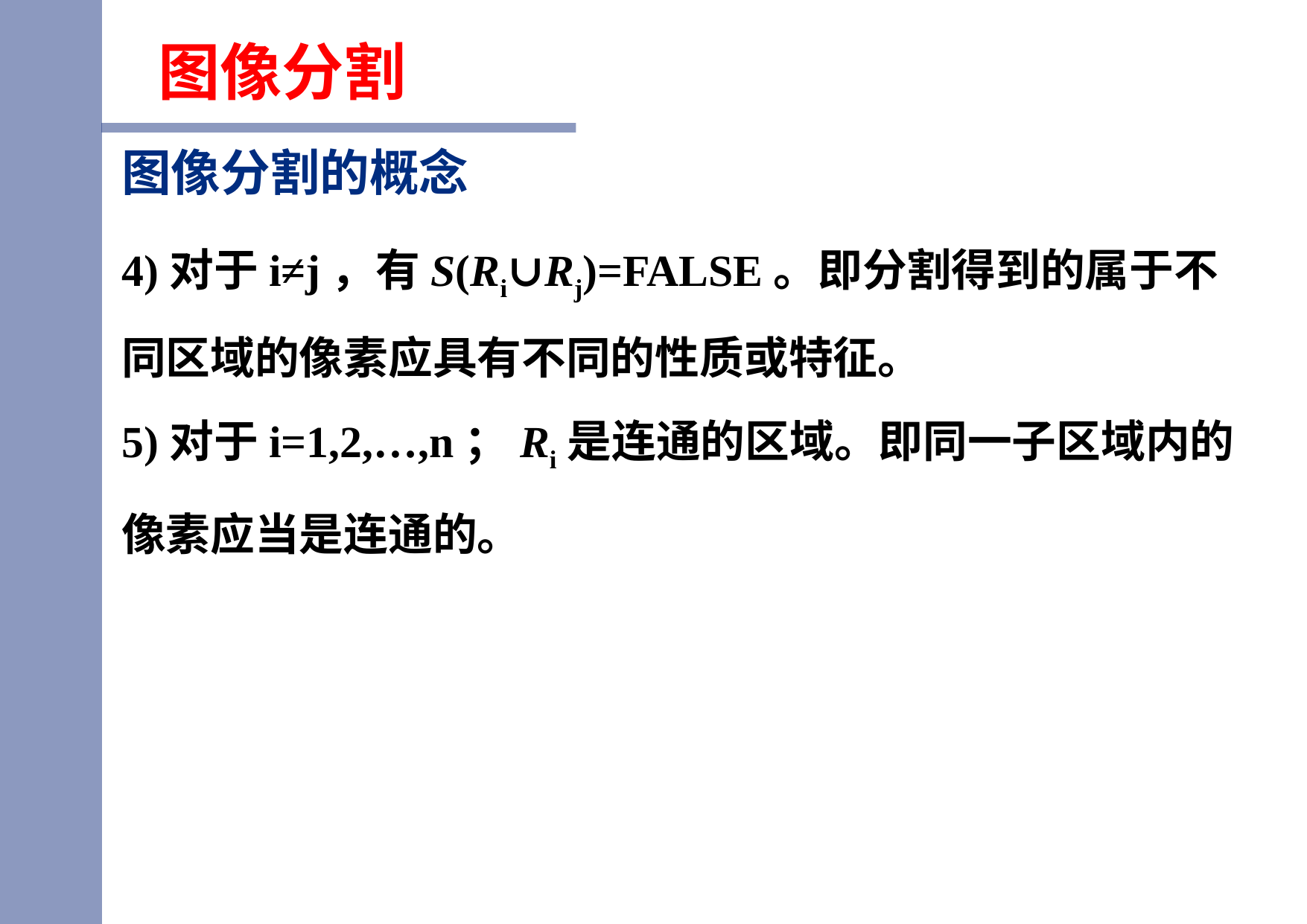

图像分割
图像分割的概念
4)对于i≠j，有S(Ri∪Rj)=FALSE。即分割得到的属于不同区域的像素应具有不同的性质或特征。
5)对于i=1,2,…,n；Ri是连通的区域。即同一子区域内的像素应当是连通的。